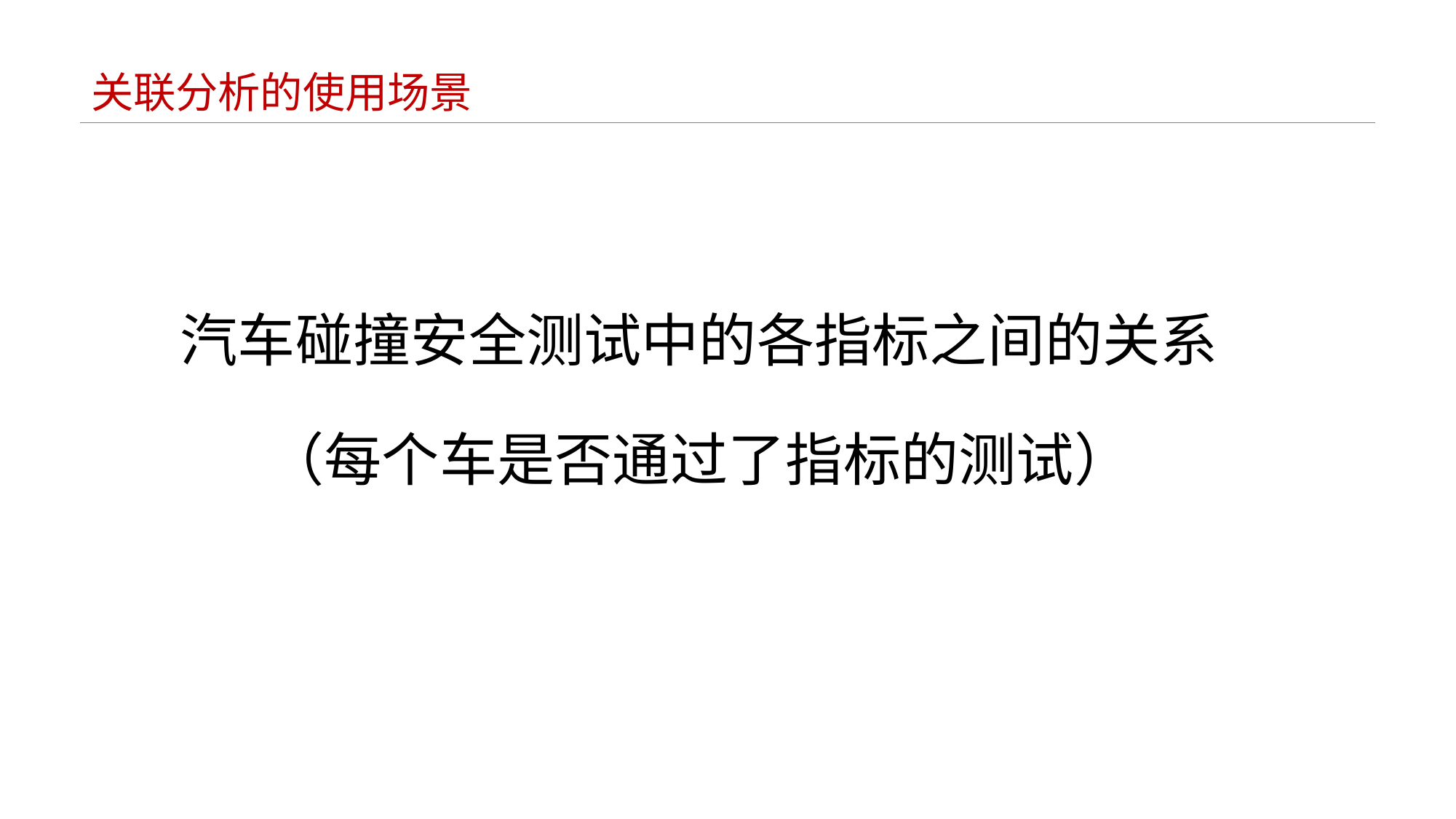

# 关联分析的使用场景

汽车碰撞安全测试中的各指标之间的关系
（每个车是否通过了指标的测试）